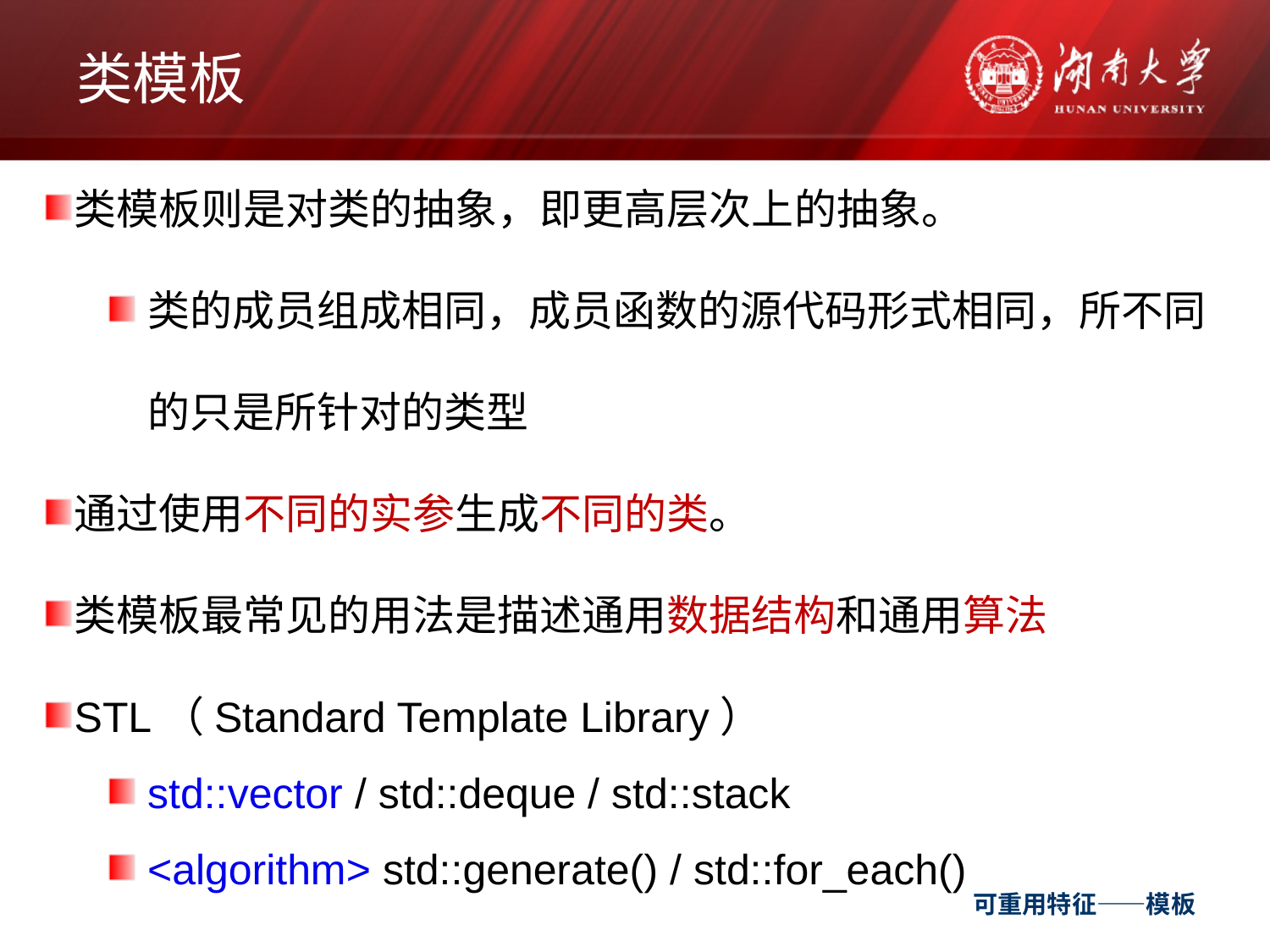

# 类模板
类模板则是对类的抽象，即更高层次上的抽象。
类的成员组成相同，成员函数的源代码形式相同，所不同的只是所针对的类型
通过使用不同的实参生成不同的类。
类模板最常见的用法是描述通用数据结构和通用算法
STL（Standard Template Library）
std::vector / std::deque / std::stack
<algorithm> std::generate() / std::for_each()